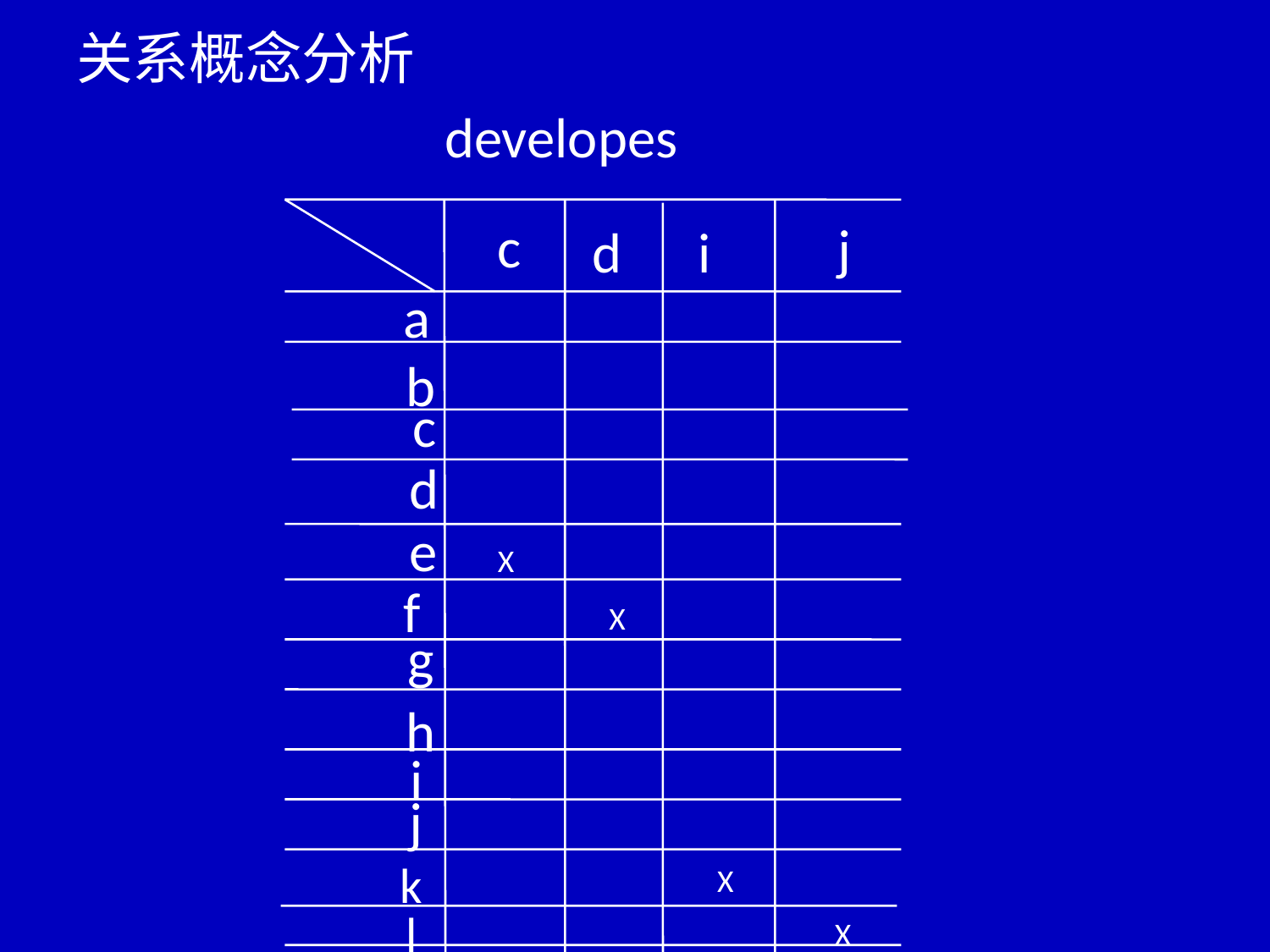

关系概念分析
                             developes

c
j
d
i
a

b
c

d

e

X
f

X
g

h
i

j

k

X
l

X